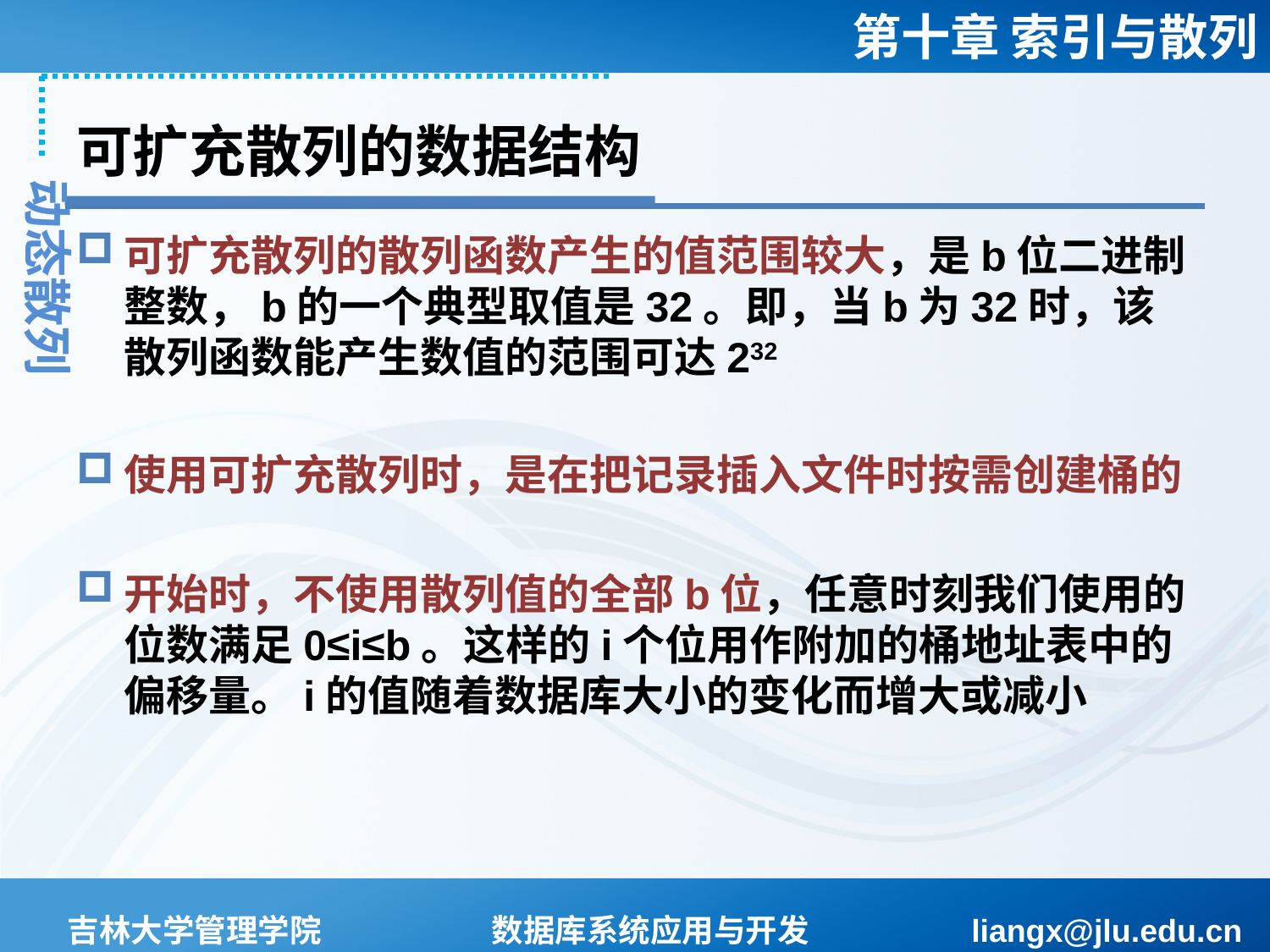

# 可扩充散列的数据结构
动态散列

可扩充散列的散列函数产生的值范围较大，是b位二进制整数，b的一个典型取值是32。即，当b为32时，该散列函数能产生数值的范围可达232

使用可扩充散列时，是在把记录插入文件时按需创建桶的

开始时，不使用散列值的全部b位，任意时刻我们使用的位数满足0≤i≤b。这样的i个位用作附加的桶地址表中的偏移量。i的值随着数据库大小的变化而增大或减小